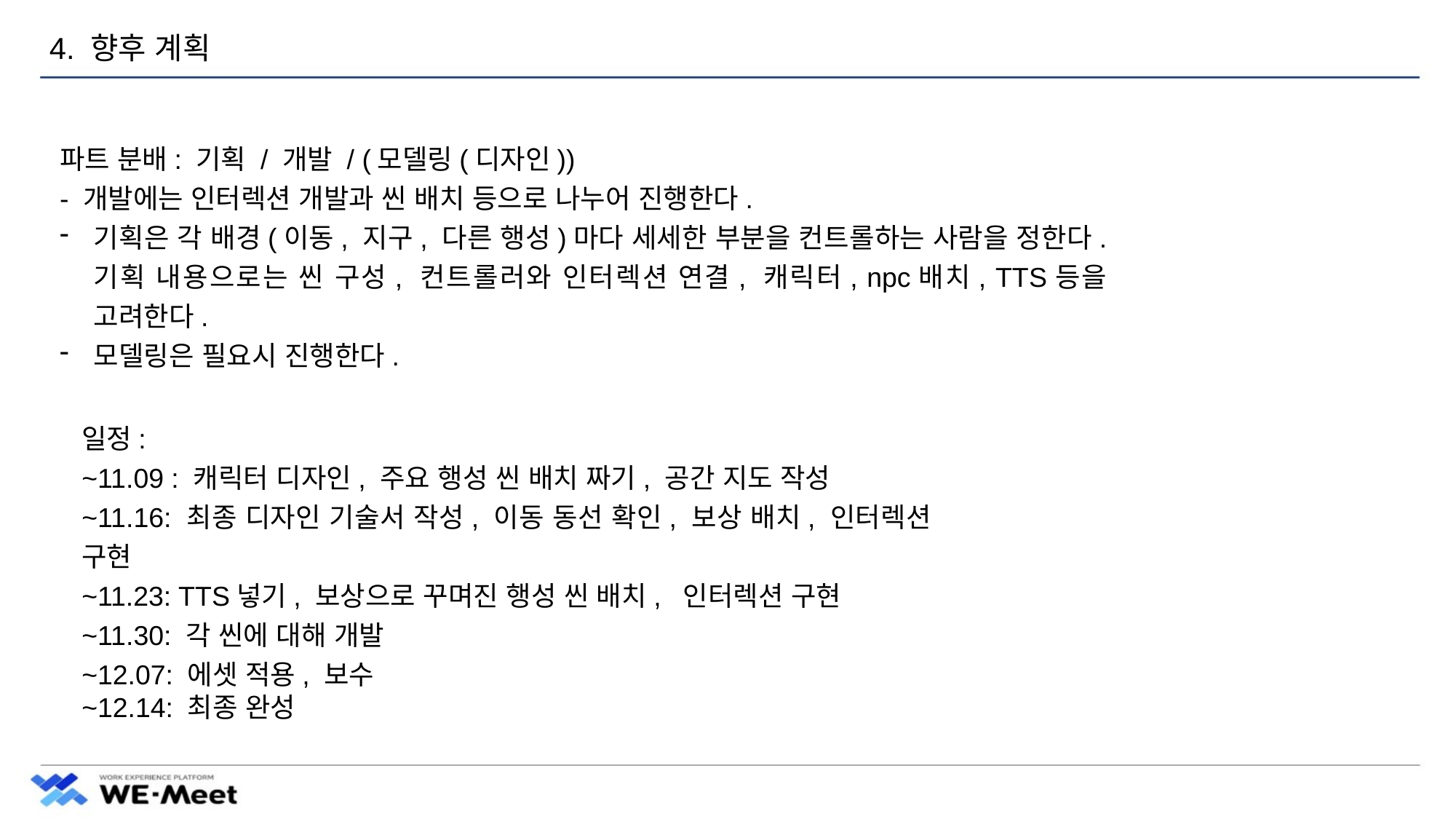

# 4. 향후 계획
파트 분배: 기획 / 개발 / (모델링(디자인))
- 개발에는 인터렉션 개발과 씬 배치 등으로 나누어 진행한다.
기획은 각 배경(이동, 지구, 다른 행성)마다 세세한 부분을 컨트롤하는 사람을 정한다. 기획 내용으로는 씬 구성, 컨트롤러와 인터렉션 연결, 캐릭터, npc배치, TTS등을 고려한다.
모델링은 필요시 진행한다.
일정:
~11.09 : 캐릭터 디자인, 주요 행성 씬 배치 짜기, 공간 지도 작성
~11.16: 최종 디자인 기술서 작성, 이동 동선 확인, 보상 배치, 인터렉션 구현
~11.23: TTS넣기, 보상으로 꾸며진 행성 씬 배치,  인터렉션 구현
~11.30: 각 씬에 대해 개발
~12.07: 에셋 적용, 보수
~12.14: 최종 완성